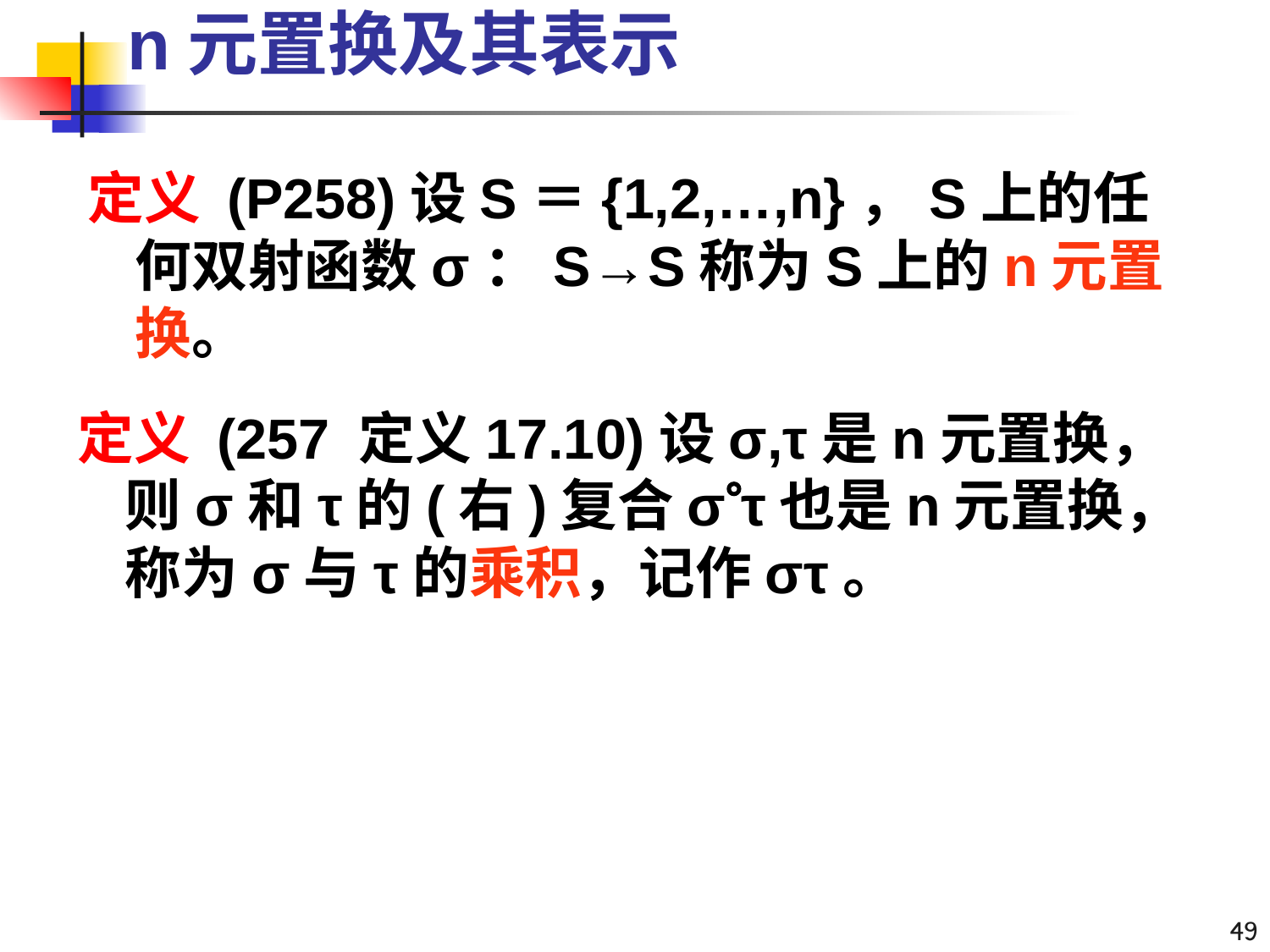

# n元置换及其表示
定义 (P258)设S＝{1,2,…,n}，S上的任何双射函数σ：S→S称为S上的n元置换。
定义 (257 定义17.10)设σ,τ是n元置换，则σ和τ的(右)复合σ°τ也是n元置换，称为σ与τ的乘积，记作στ。
49